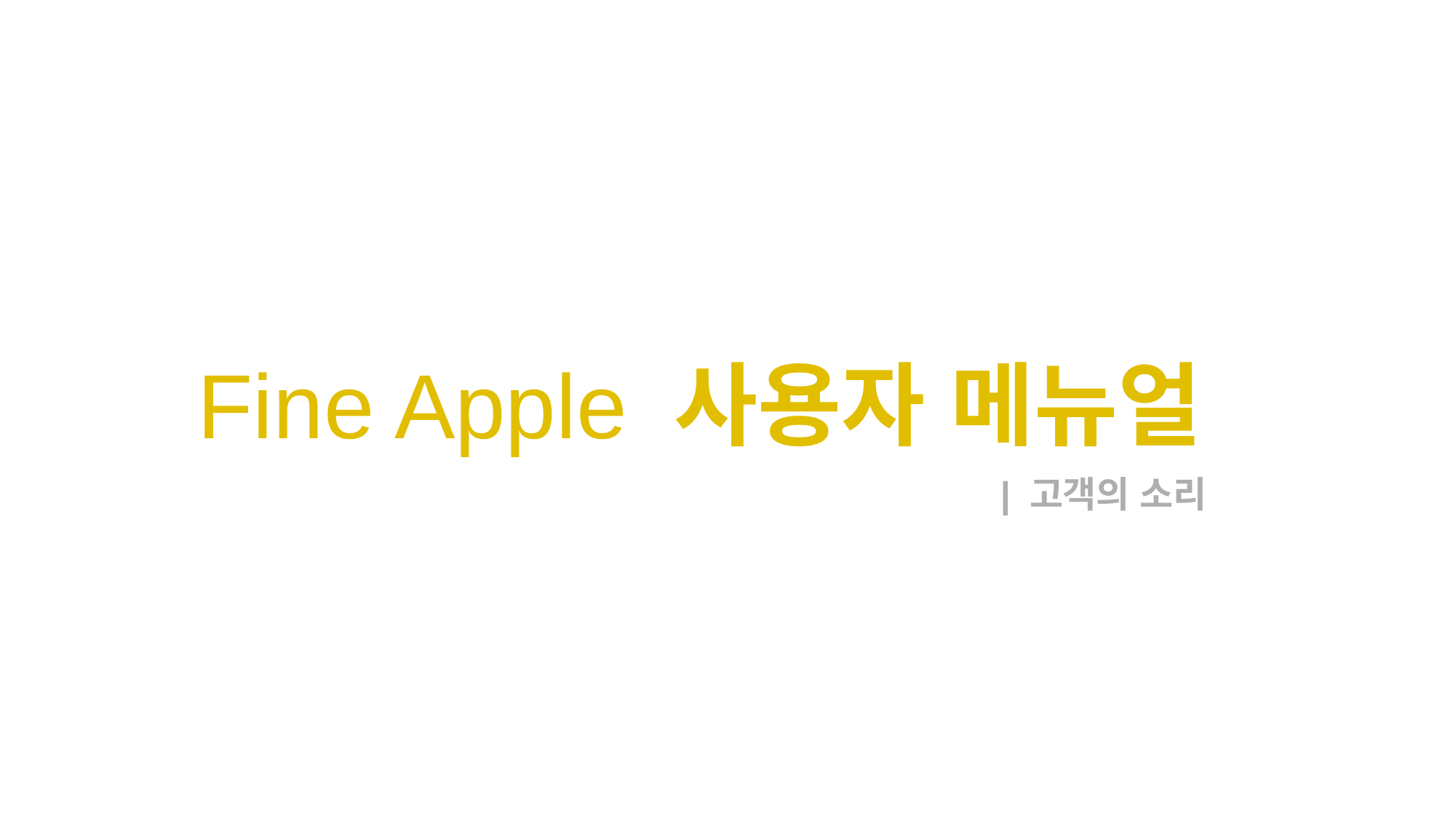

# Fine Apple 사용자 메뉴얼
 | 고객의 소리